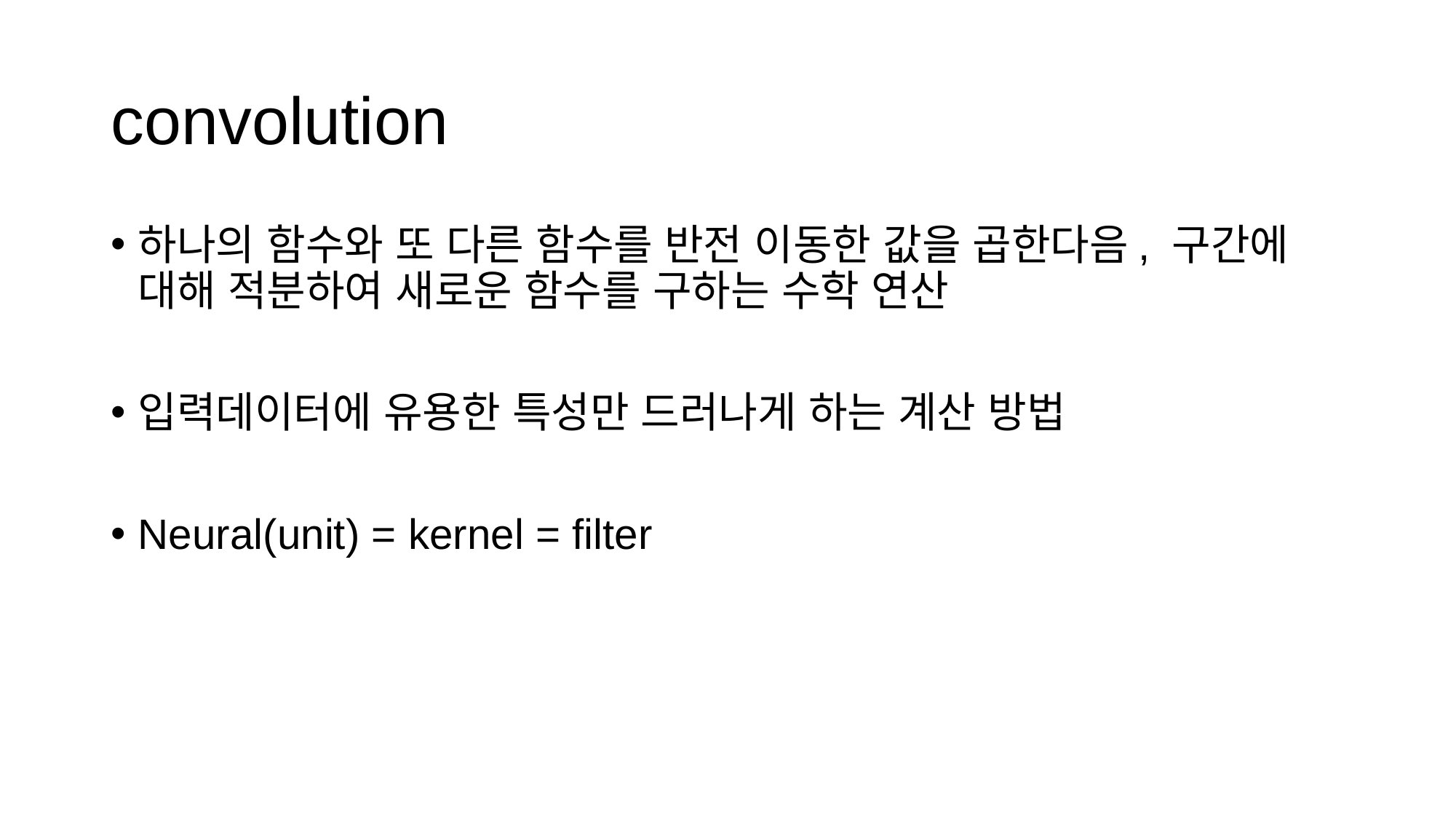

# convolution
하나의 함수와 또 다른 함수를 반전 이동한 값을 곱한다음, 구간에 대해 적분하여 새로운 함수를 구하는 수학 연산

입력데이터에 유용한 특성만 드러나게 하는 계산 방법

Neural(unit) = kernel = filter